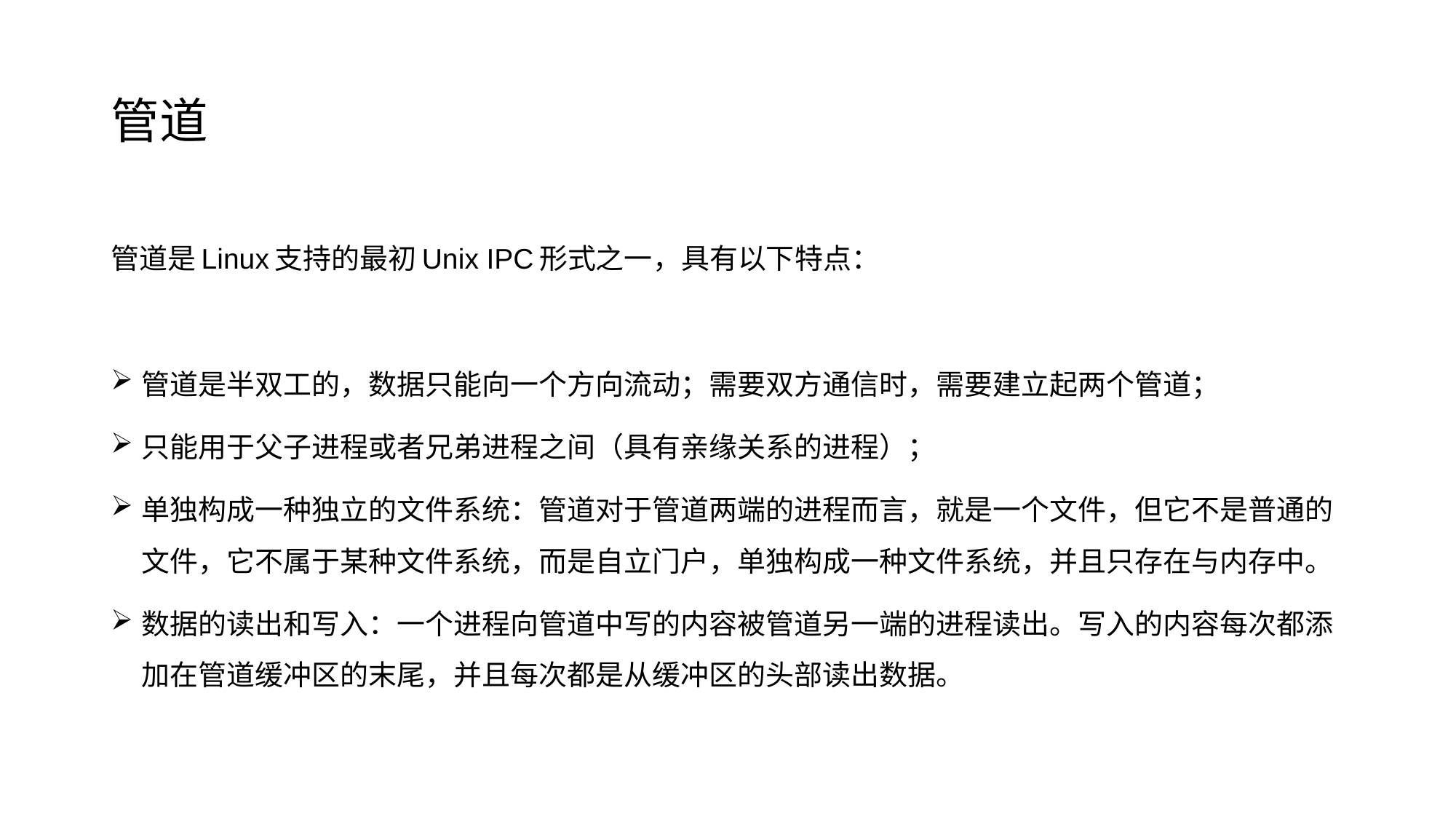

# 管道
管道是Linux支持的最初Unix IPC形式之一，具有以下特点：

管道是半双工的，数据只能向一个方向流动；需要双方通信时，需要建立起两个管道；
只能用于父子进程或者兄弟进程之间（具有亲缘关系的进程）；
单独构成一种独立的文件系统：管道对于管道两端的进程而言，就是一个文件，但它不是普通的文件，它不属于某种文件系统，而是自立门户，单独构成一种文件系统，并且只存在与内存中。
数据的读出和写入：一个进程向管道中写的内容被管道另一端的进程读出。写入的内容每次都添加在管道缓冲区的末尾，并且每次都是从缓冲区的头部读出数据。